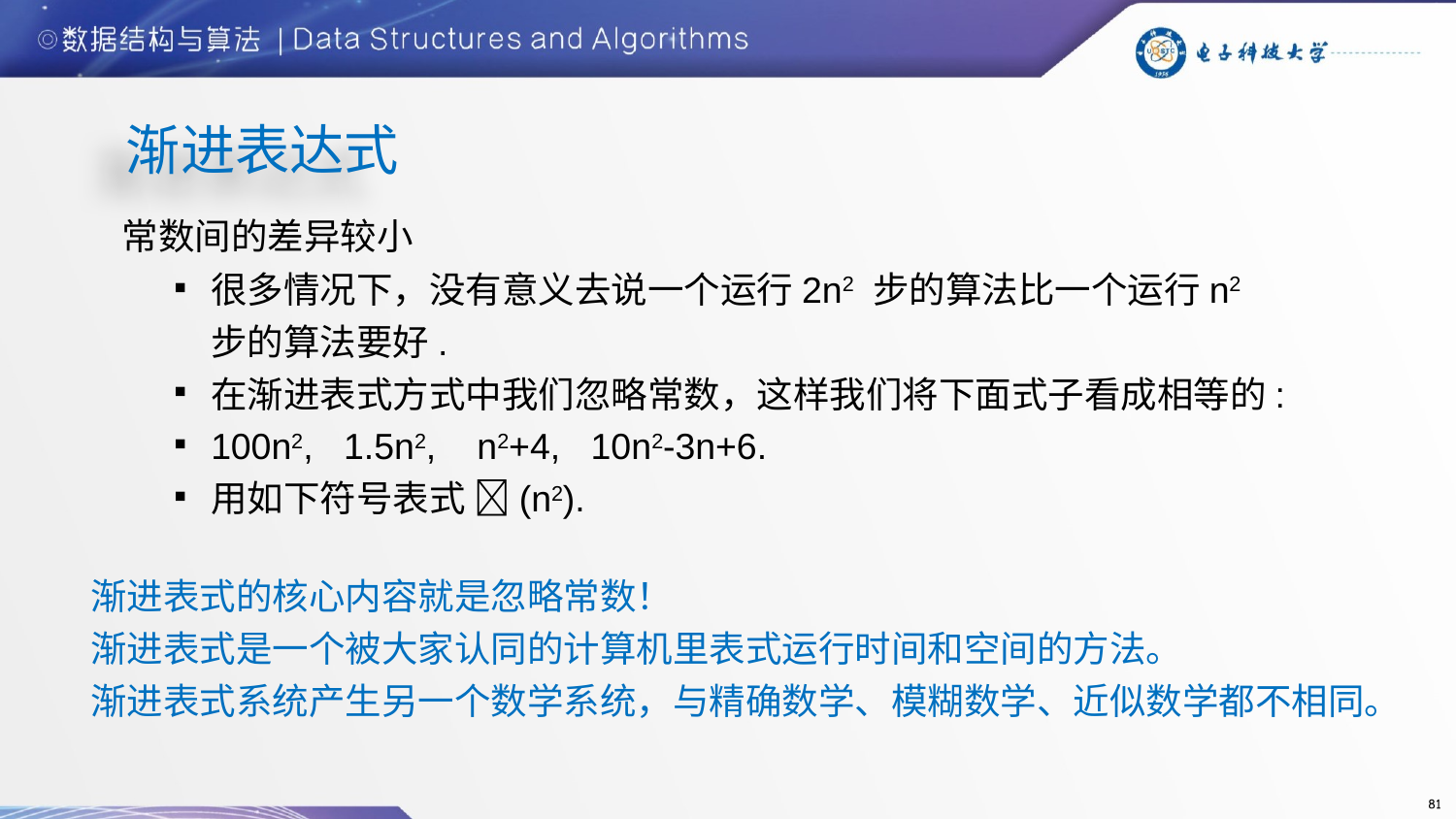

# 渐进表达式
常数间的差异较小
很多情况下，没有意义去说一个运行2n2 步的算法比一个运行n2 步的算法要好.
在渐进表式方式中我们忽略常数，这样我们将下面式子看成相等的:
100n2,   1.5n2,    n2+4,   10n2-3n+6.
用如下符号表式 Θ(n2).
渐进表式的核心内容就是忽略常数！
渐进表式是一个被大家认同的计算机里表式运行时间和空间的方法。
渐进表式系统产生另一个数学系统，与精确数学、模糊数学、近似数学都不相同。
81